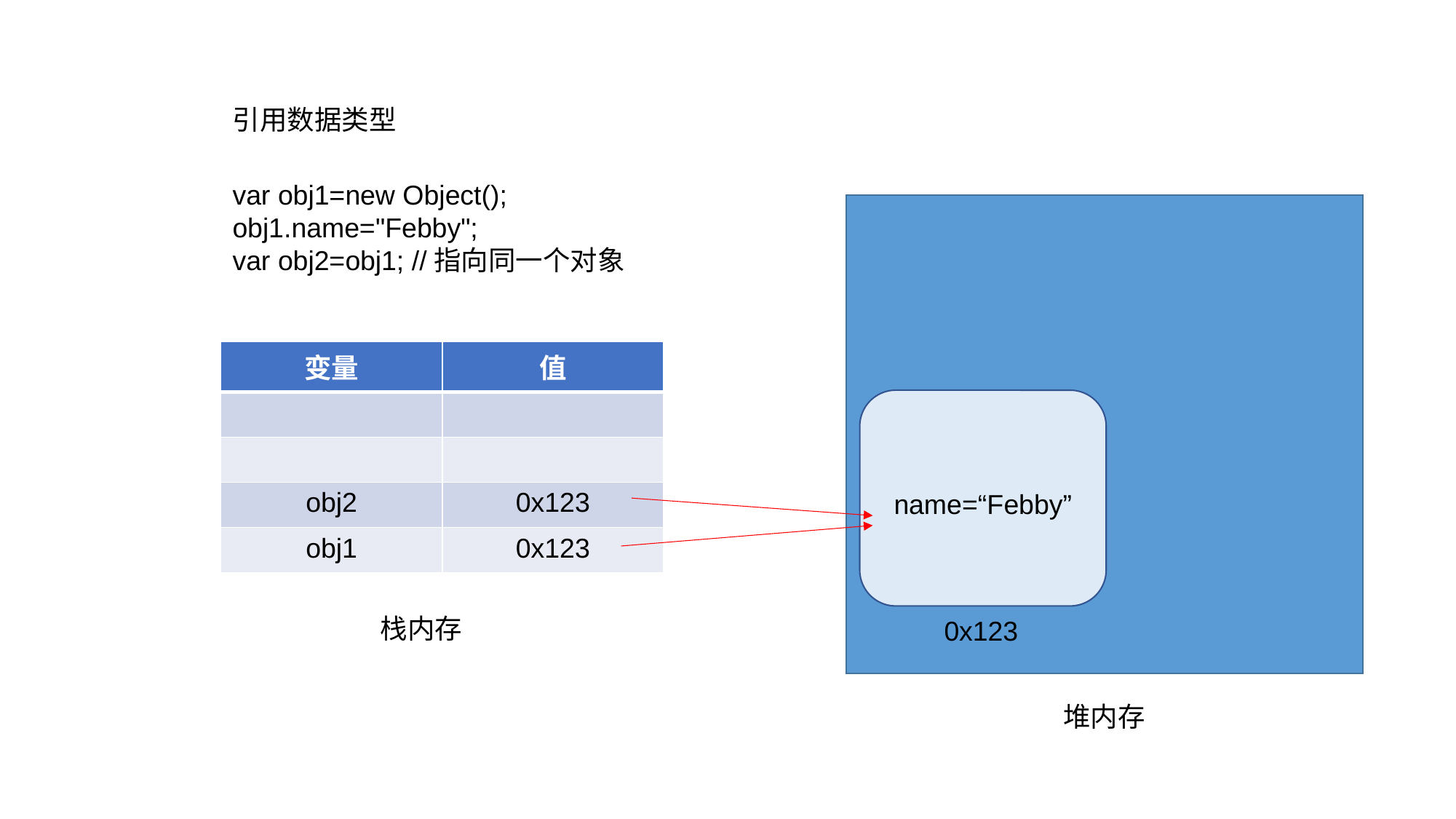

引用数据类型
var obj1=new Object();
obj1.name="Febby";
var obj2=obj1; //指向同一个对象

| 变量 | 值 |
| --- | --- |
|  |  |
|  |  |
| obj2 | 0x123 |
| obj1 | 0x123 |

name=“Febby”
栈内存
0x123
堆内存